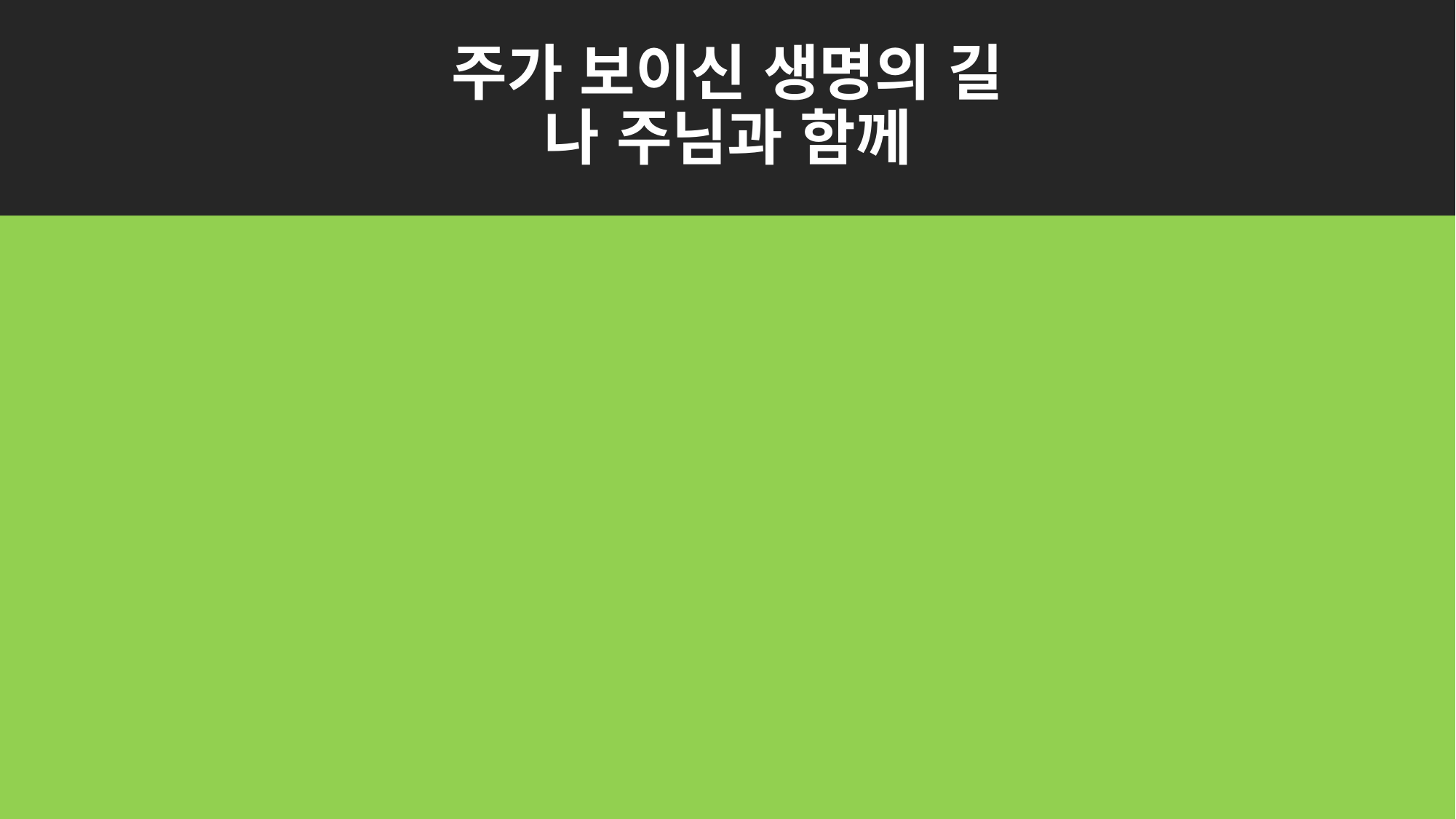

# 주가 보이신 생명의 길 나 주님과 함께